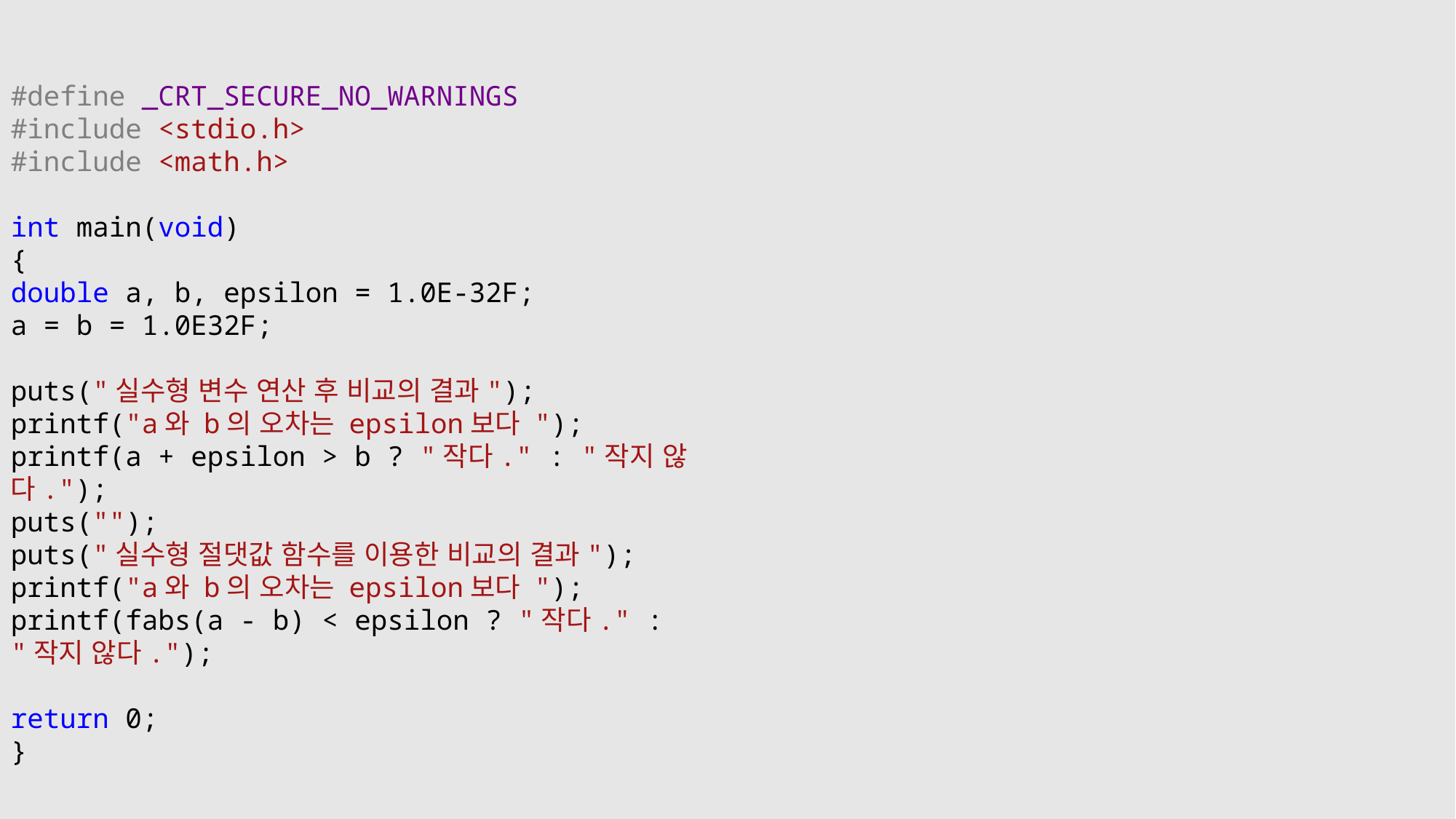

#define _CRT_SECURE_NO_WARNINGS
#include <stdio.h>
#include <math.h>

int main(void)
{
double a, b, epsilon = 1.0E-32F;
a = b = 1.0E32F;

puts("실수형 변수 연산 후 비교의 결과");
printf("a와 b의 오차는 epsilon보다 ");
printf(a + epsilon > b ? "작다." : "작지 않다.");
puts("");
puts("실수형 절댓값 함수를 이용한 비교의 결과");
printf("a와 b의 오차는 epsilon보다 ");
printf(fabs(a - b) < epsilon ? "작다." : "작지 않다.");

return 0;
}